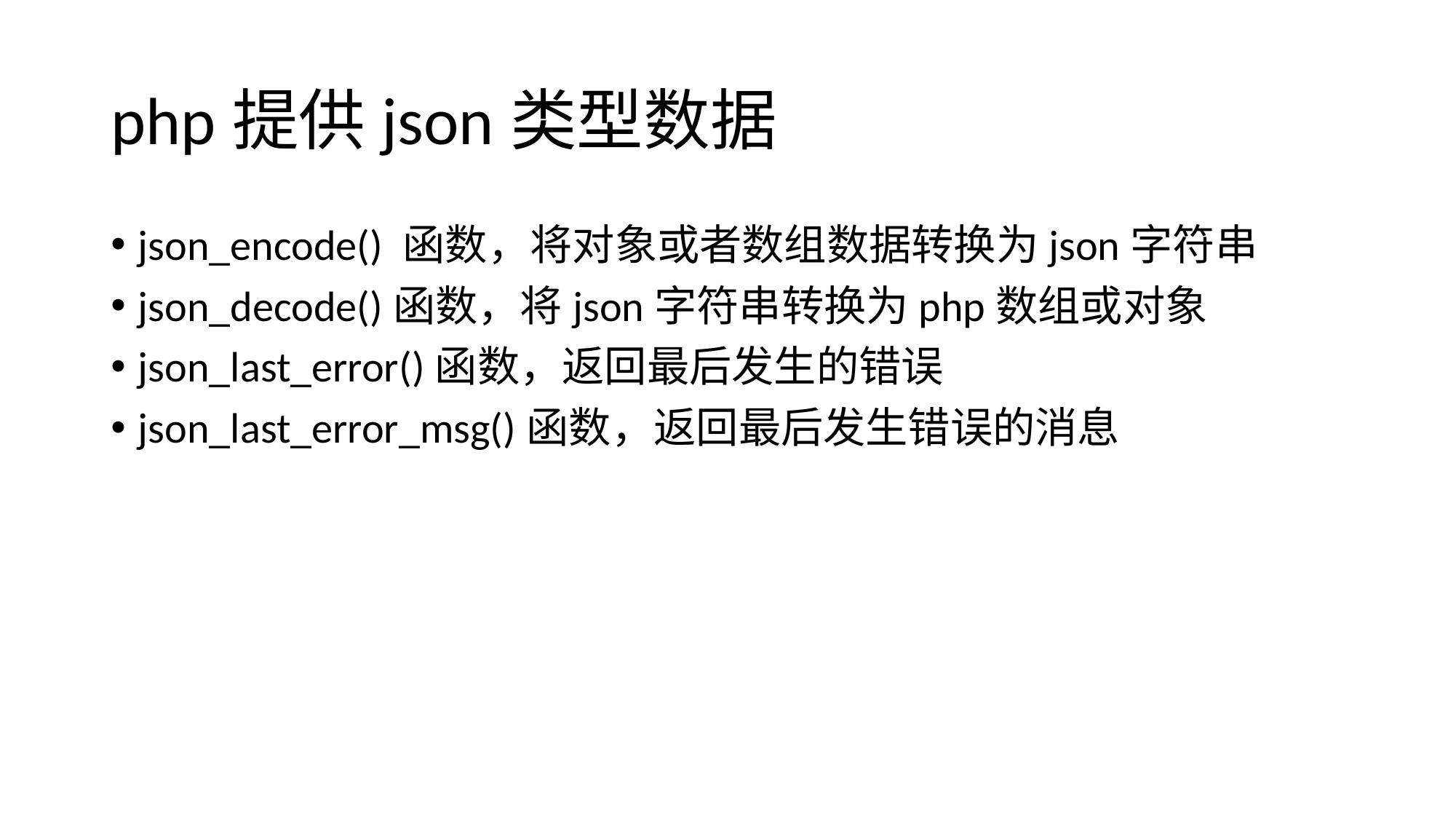

# php提供json类型数据
json_encode() 函数，将对象或者数组数据转换为json字符串
json_decode()函数，将json字符串转换为php数组或对象
json_last_error()函数，返回最后发生的错误
json_last_error_msg()函数，返回最后发生错误的消息